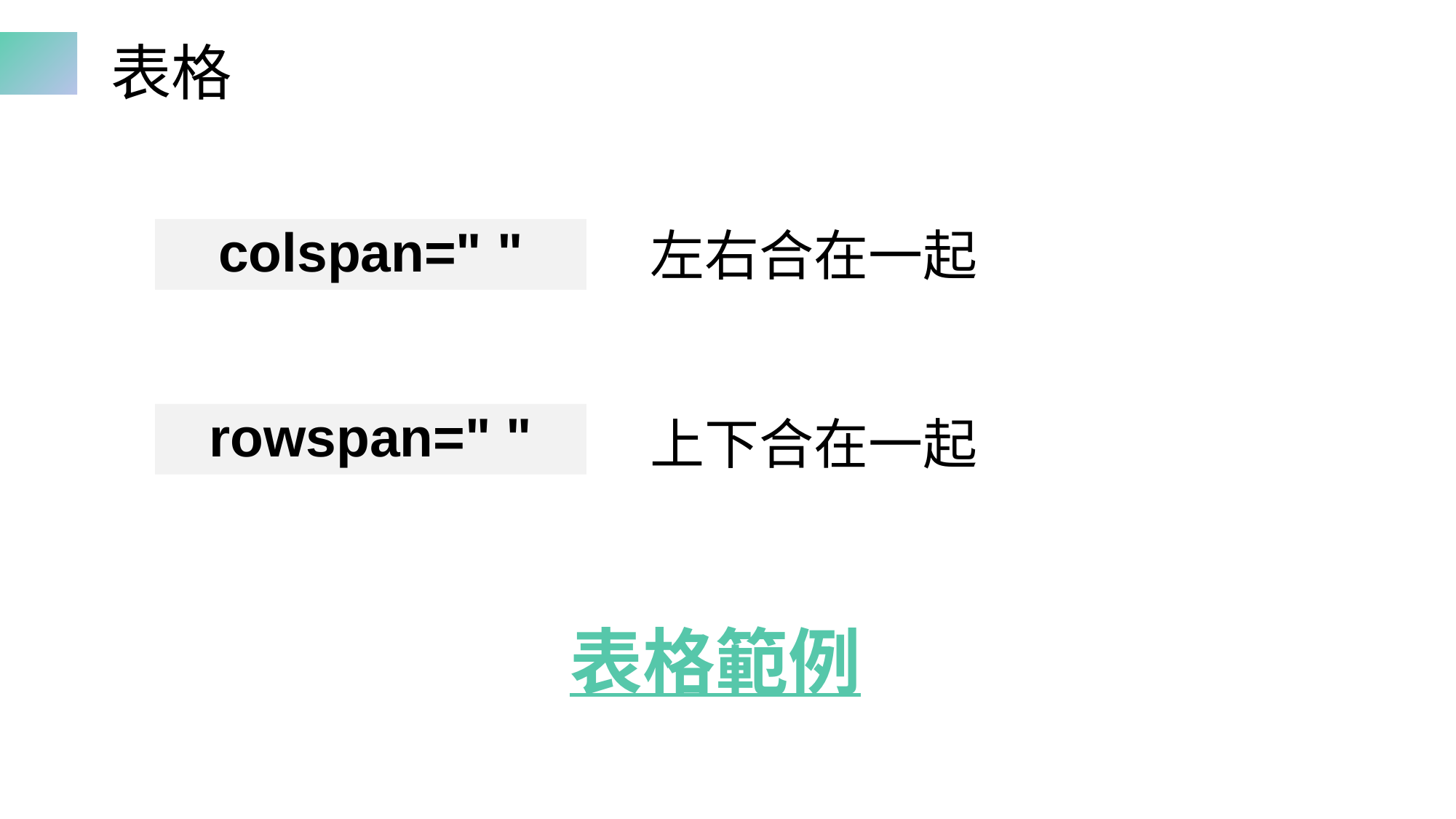

# 表格
左右合在一起
colspan=" "
rowspan=" "
上下合在一起
表格範例